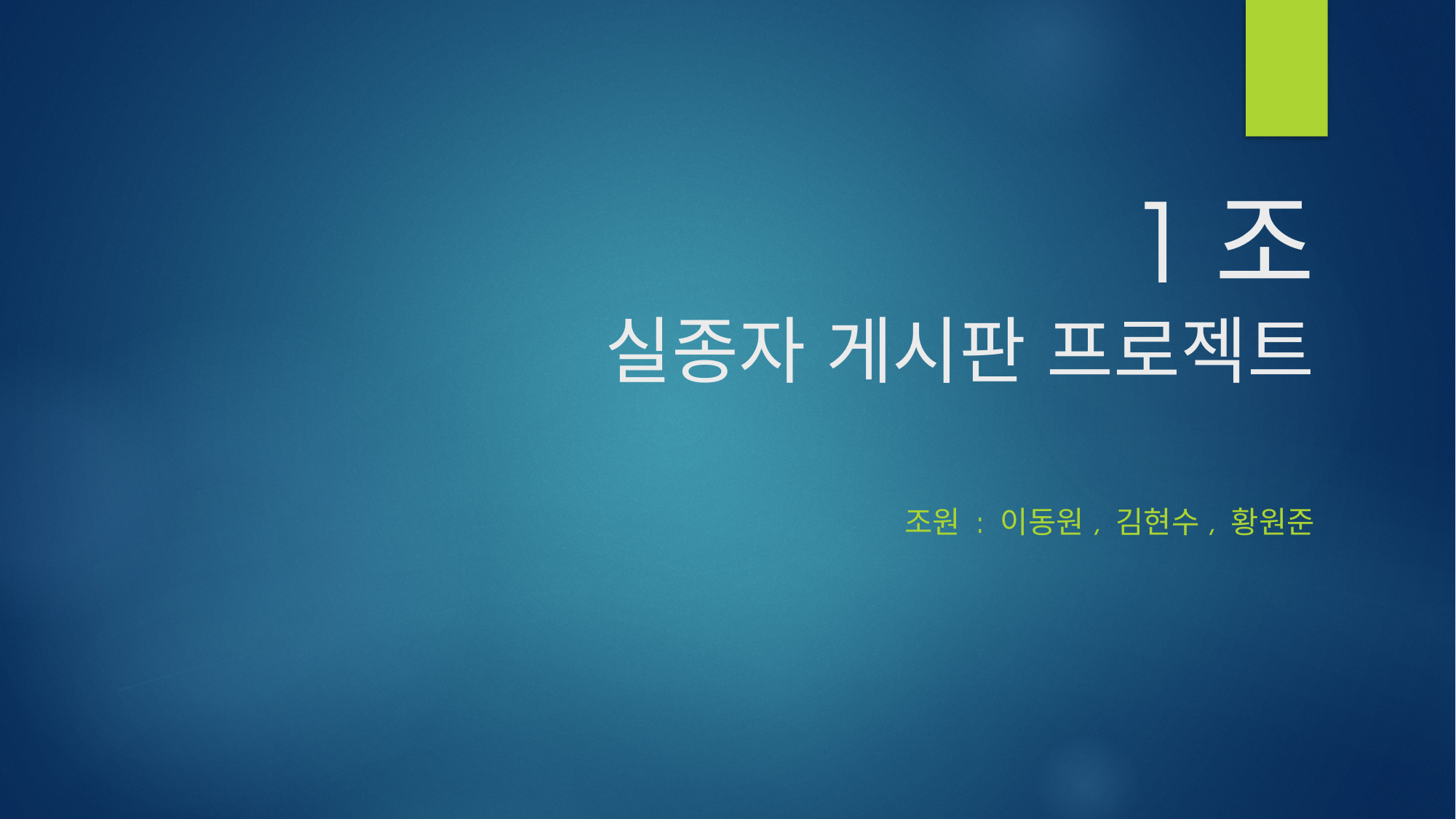

# 1조 실종자 게시판 프로젝트
조원 : 이동원, 김현수, 황원준